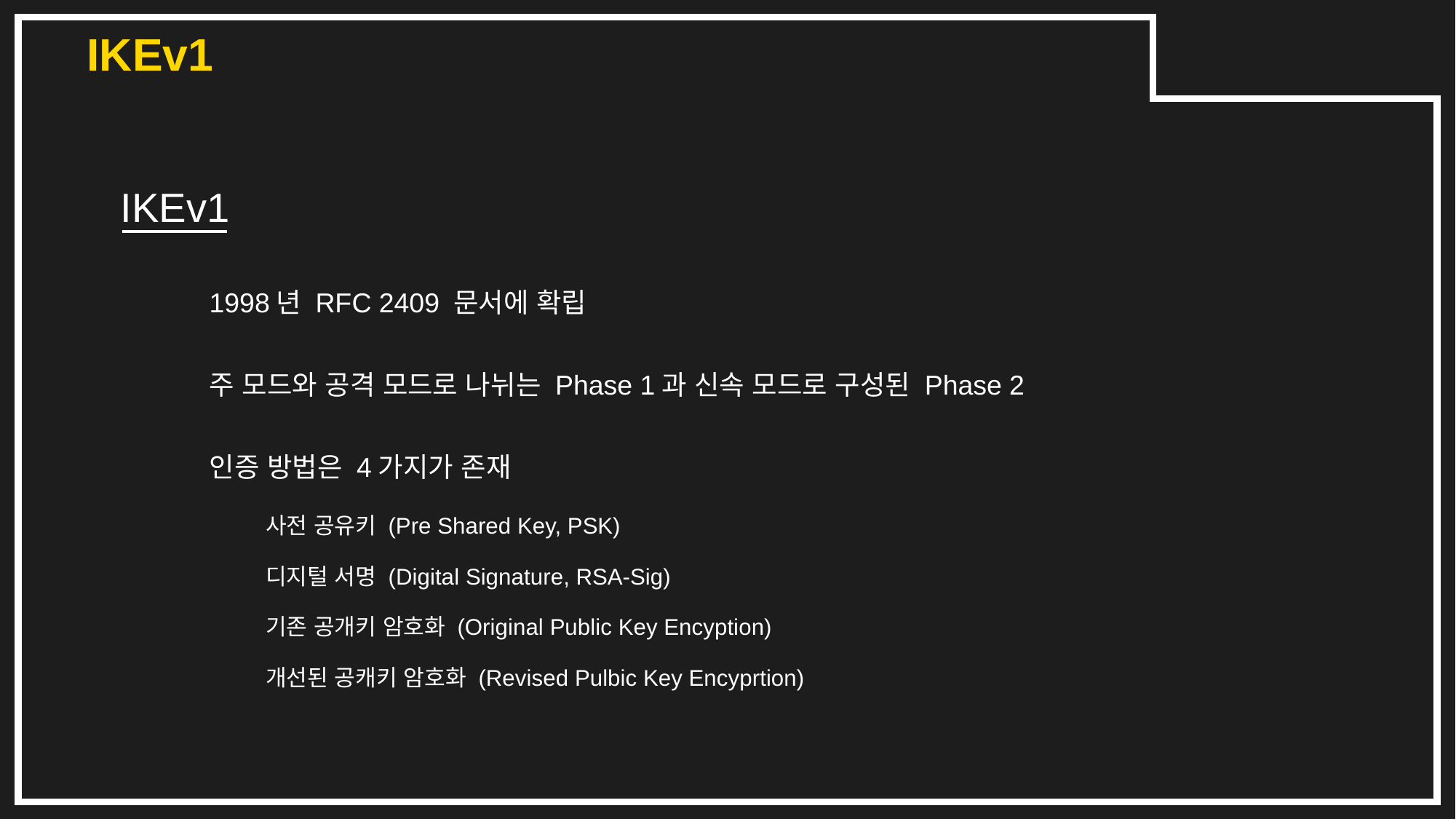

IKEv1
IKEv1
1998년 RFC 2409 문서에 확립
주 모드와 공격 모드로 나뉘는 Phase 1과 신속 모드로 구성된 Phase 2
인증 방법은 4가지가 존재
사전 공유키 (Pre Shared Key, PSK)
디지털 서명 (Digital Signature, RSA-Sig)
기존 공개키 암호화 (Original Public Key Encyption)
개선된 공캐키 암호화 (Revised Pulbic Key Encyprtion)